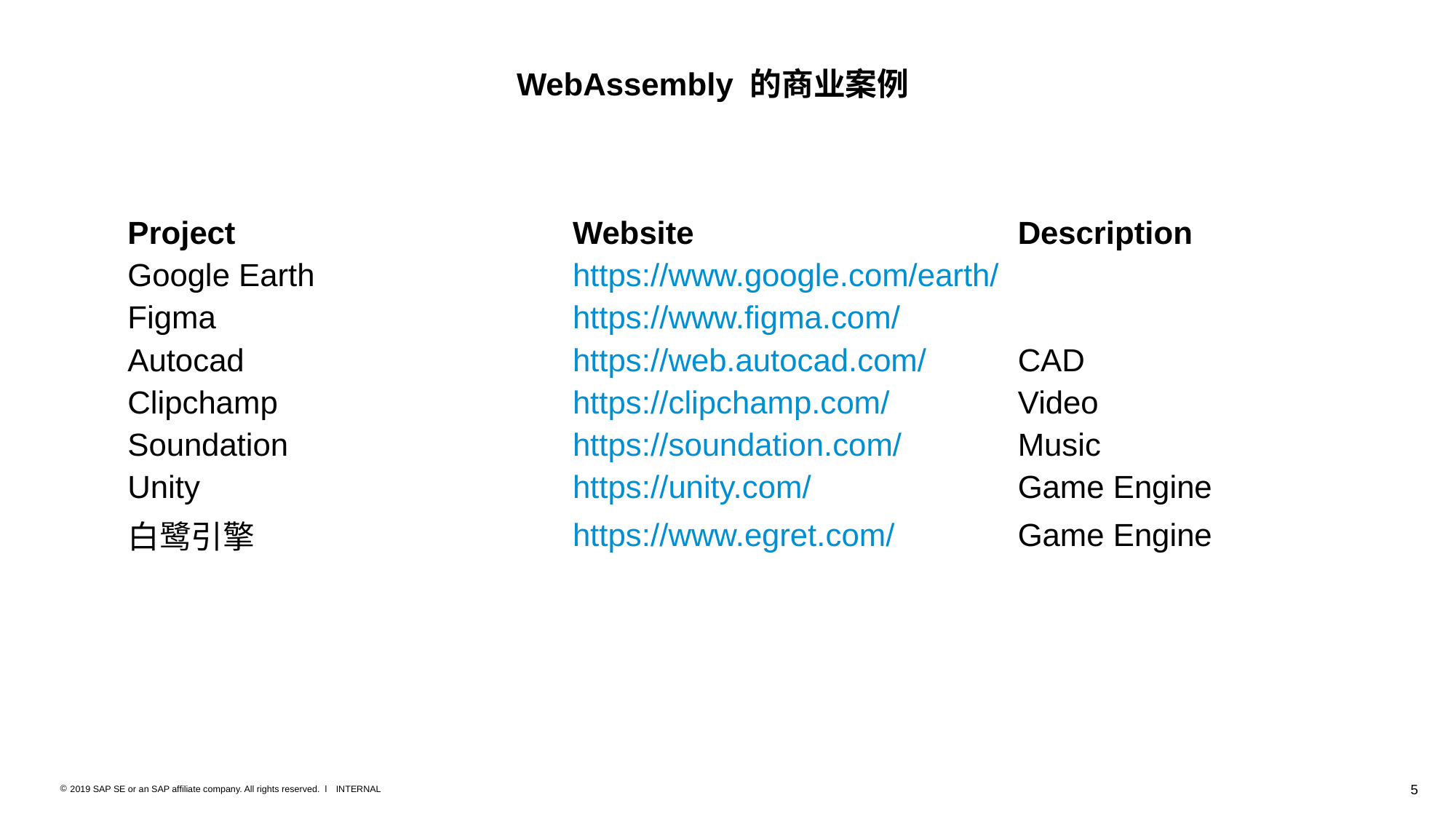

WebAssembly 的商业案例
| Project | Website | Description |
| --- | --- | --- |
| Google Earth | https://www.google.com/earth/ |  |
| Figma | https://www.figma.com/ |  |
| Autocad | https://web.autocad.com/ | CAD |
| Clipchamp | https://clipchamp.com/ | Video |
| Soundation | https://soundation.com/ | Music |
| Unity | https://unity.com/ | Game Engine |
| 白鹭引擎 | https://www.egret.com/ | Game Engine |